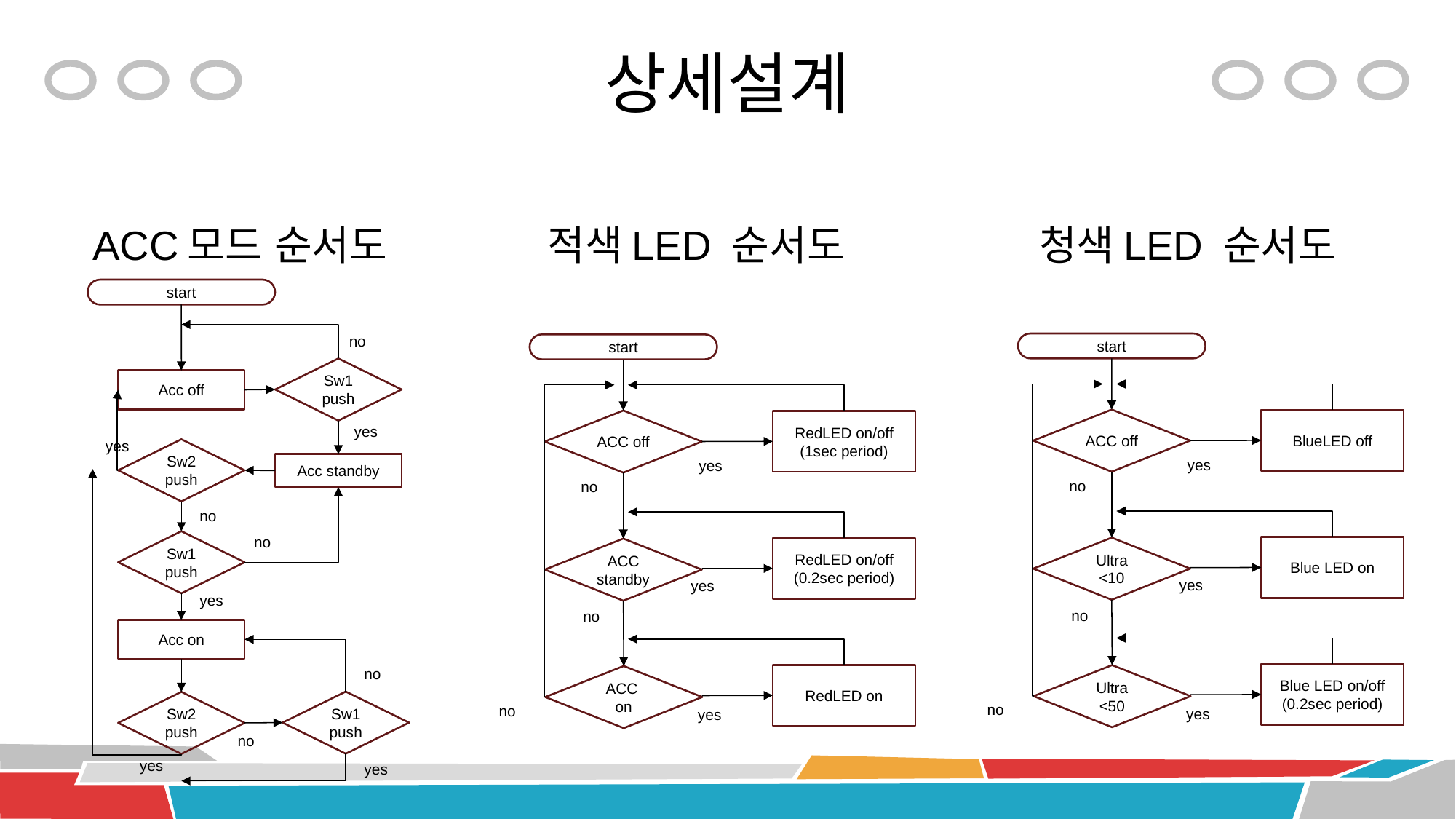

# 상세설계
ACC모드 순서도              적색LED 순서도                 청색LED 순서도
start
no
start
start
Sw1 push
Acc off
ACC off
BlueLED off
ACC off
RedLED on/off
(1sec period)
yes
yes
Sw2 push
yes
yes
Acc standby
no
no
no
no
Sw1 push
Blue LED on
Ultra
<10
RedLED on/off
(0.2sec period)
ACC standby
yes
yes
yes
no
no
Acc on
no
Blue LED on/off
(0.2sec period)
RedLED on
Ultra
<50
ACC
on
Sw1 push
Sw2 push
no
no
yes
yes
no
yes
yes